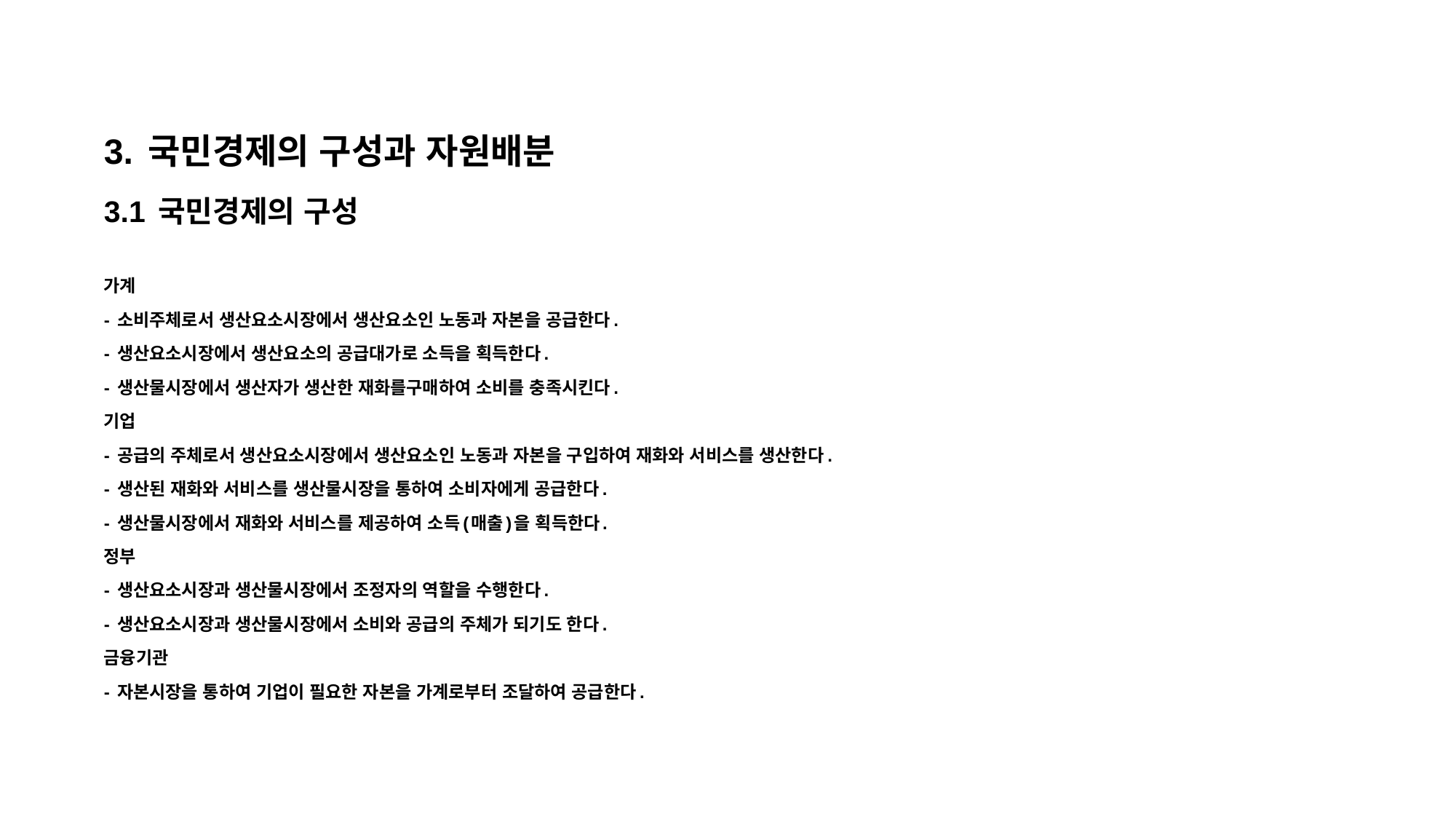

3. 국민경제의 구성과 자원배분
3.1 국민경제의 구성

가계
- 소비주체로서 생산요소시장에서 생산요소인 노동과 자본을 공급한다.
- 생산요소시장에서 생산요소의 공급대가로 소득을 획득한다.
- 생산물시장에서 생산자가 생산한 재화를구매하여 소비를 충족시킨다.
기업
- 공급의 주체로서 생산요소시장에서 생산요소인 노동과 자본을 구입하여 재화와 서비스를 생산한다.
- 생산된 재화와 서비스를 생산물시장을 통하여 소비자에게 공급한다.
- 생산물시장에서 재화와 서비스를 제공하여 소득(매출)을 획득한다.
정부
- 생산요소시장과 생산물시장에서 조정자의 역할을 수행한다.
- 생산요소시장과 생산물시장에서 소비와 공급의 주체가 되기도 한다.
금융기관
- 자본시장을 통하여 기업이 필요한 자본을 가계로부터 조달하여 공급한다.